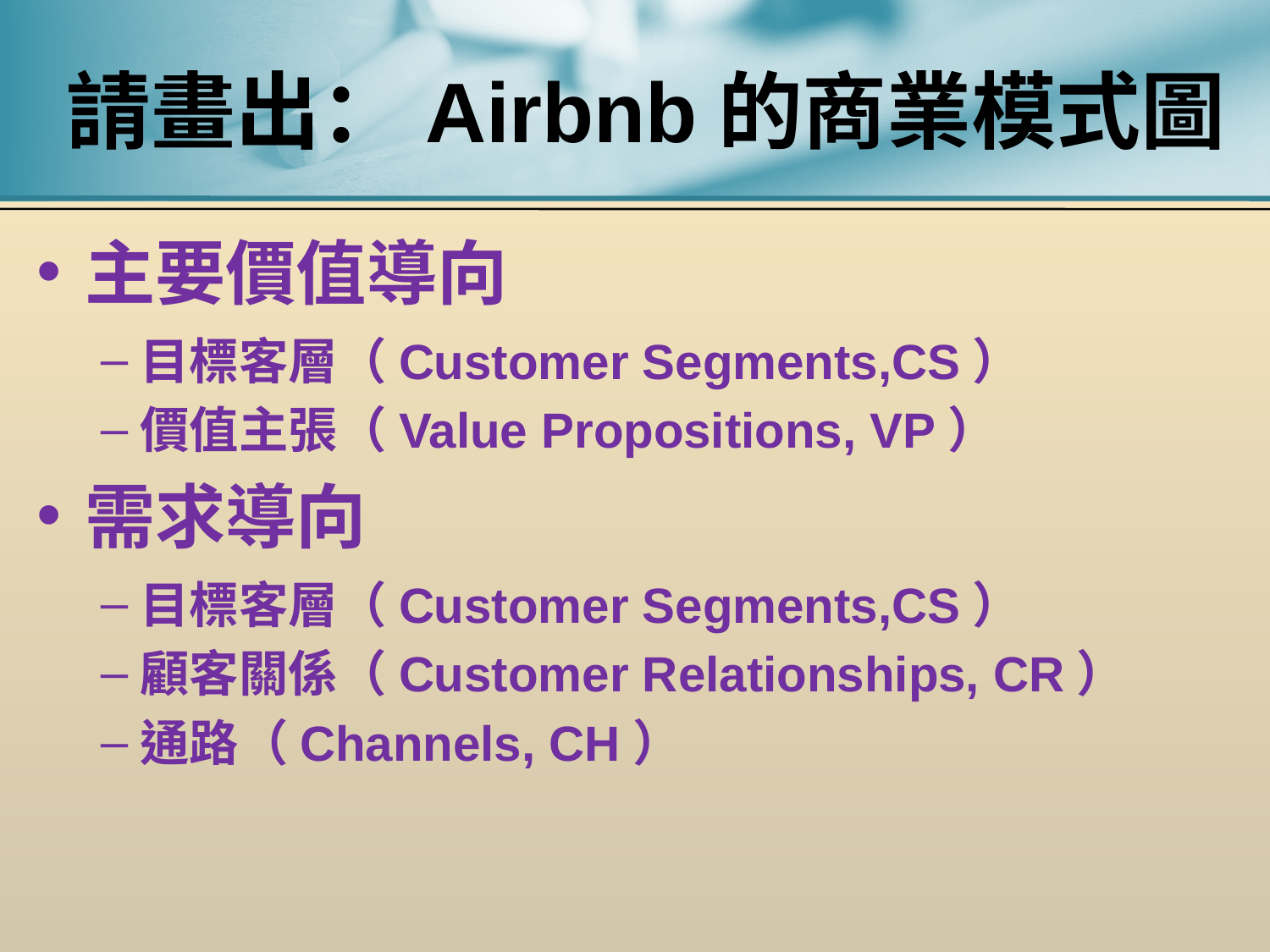

# 請畫出：Airbnb的商業模式圖
主要價值導向
目標客層（Customer Segments,CS）
價值主張（Value Propositions, VP）
需求導向
目標客層（Customer Segments,CS）
顧客關係（Customer Relationships, CR）
通路（Channels, CH）